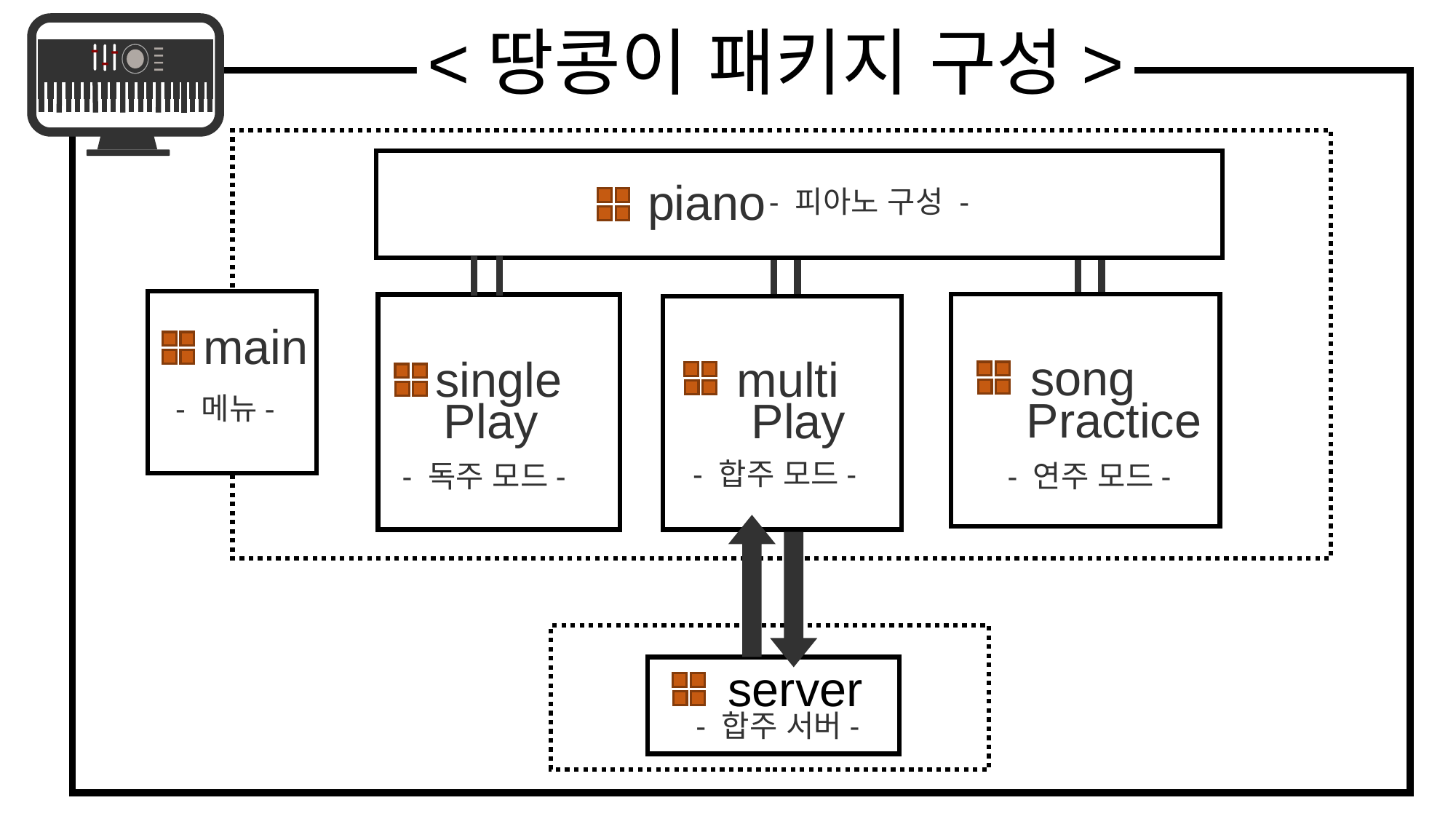

<땅콩이 패키지 구성>

piano
- 피아노 구성 -

main
- 메뉴-

song
single
multi

Practice
Play
Play
- 합주 모드-
- 연주 모드-
- 독주 모드-

server

- 합주 서버-